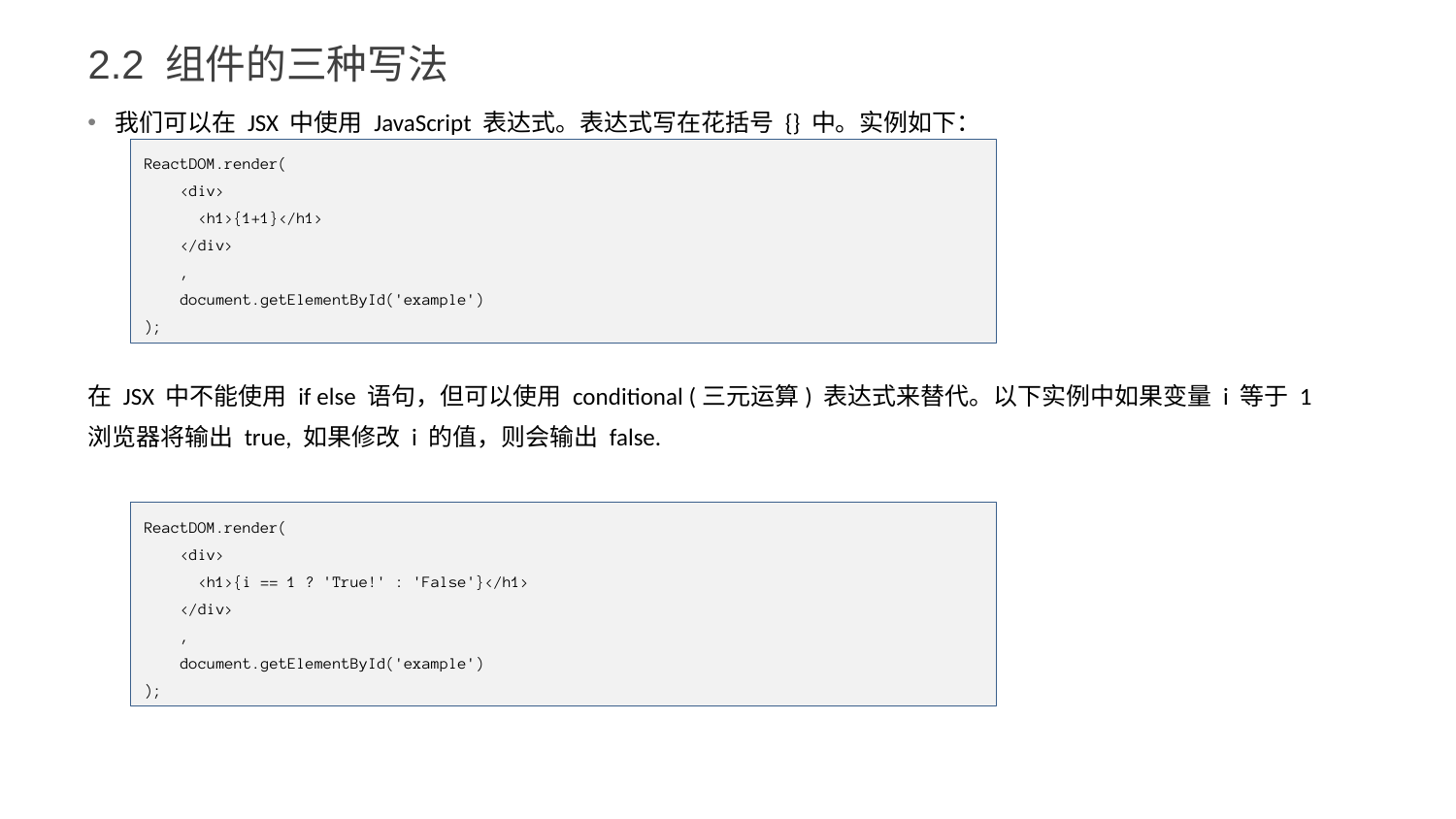

2.2 组件的三种写法
我们可以在 JSX 中使用 JavaScript 表达式。表达式写在花括号 {} 中。实例如下：

在 JSX 中不能使用 if else 语句，但可以使用 conditional (三元运算) 表达式来替代。以下实例中如果变量 i 等于 1 浏览器将输出 true, 如果修改 i 的值，则会输出 false.
ReactDOM.render(
    <div>
      <h1>{1+1}</h1>
    </div>
    ,
    document.getElementById('example')
);
ReactDOM.render(
    <div>
      <h1>{i == 1 ? 'True!' : 'False'}</h1>
    </div>
    ,
    document.getElementById('example')
);